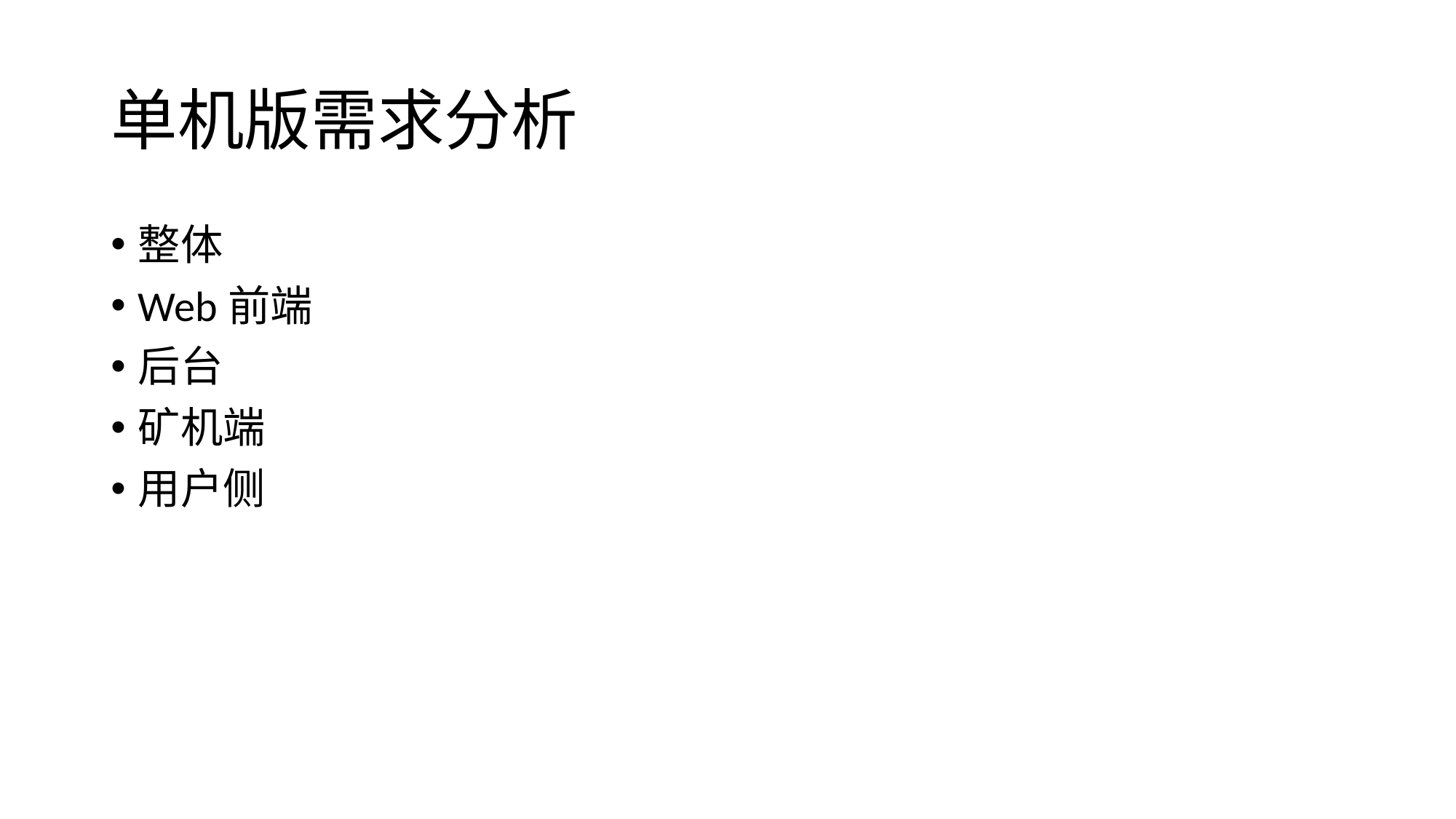

# 单机版需求分析
整体
Web前端
后台
矿机端
用户侧